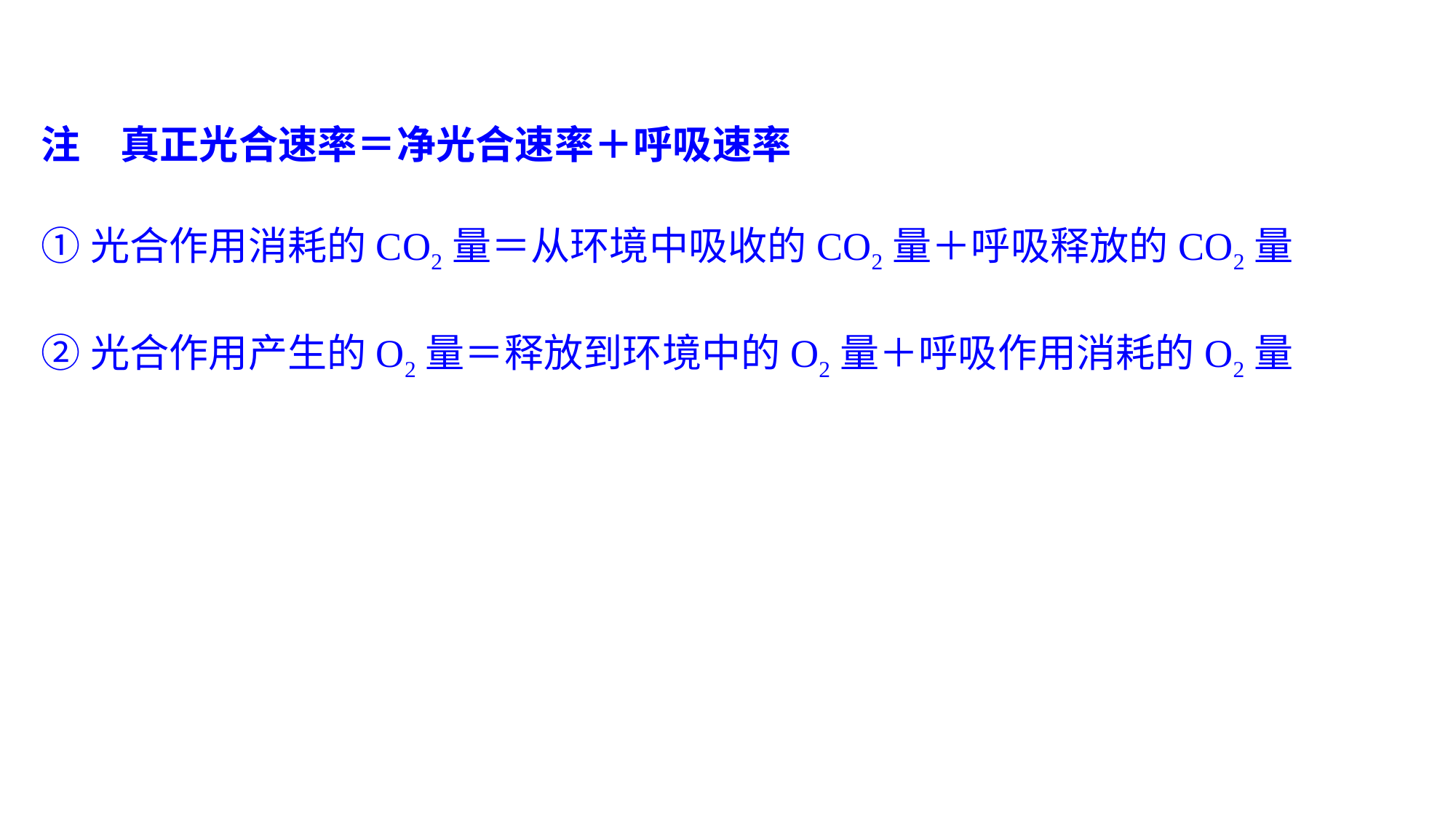

注　真正光合速率＝净光合速率＋呼吸速率
①光合作用消耗的CO2量＝从环境中吸收的CO2量＋呼吸释放的CO2量
②光合作用产生的O2量＝释放到环境中的O2量＋呼吸作用消耗的O2量